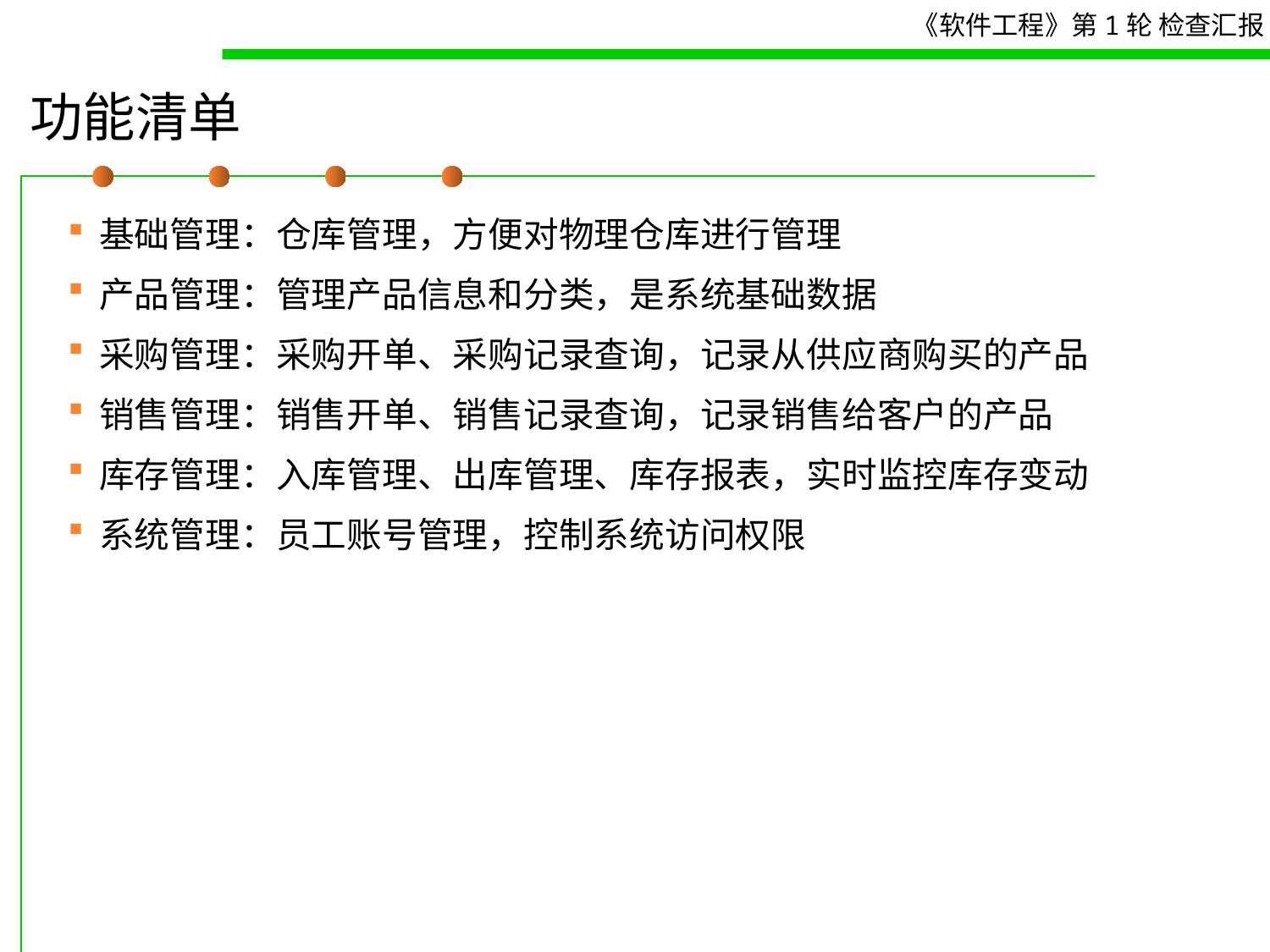

# 功能清单
基础管理：仓库管理，方便对物理仓库进行管理
产品管理：管理产品信息和分类，是系统基础数据
采购管理：采购开单、采购记录查询，记录从供应商购买的产品
销售管理：销售开单、销售记录查询，记录销售给客户的产品
库存管理：入库管理、出库管理、库存报表，实时监控库存变动
系统管理：员工账号管理，控制系统访问权限